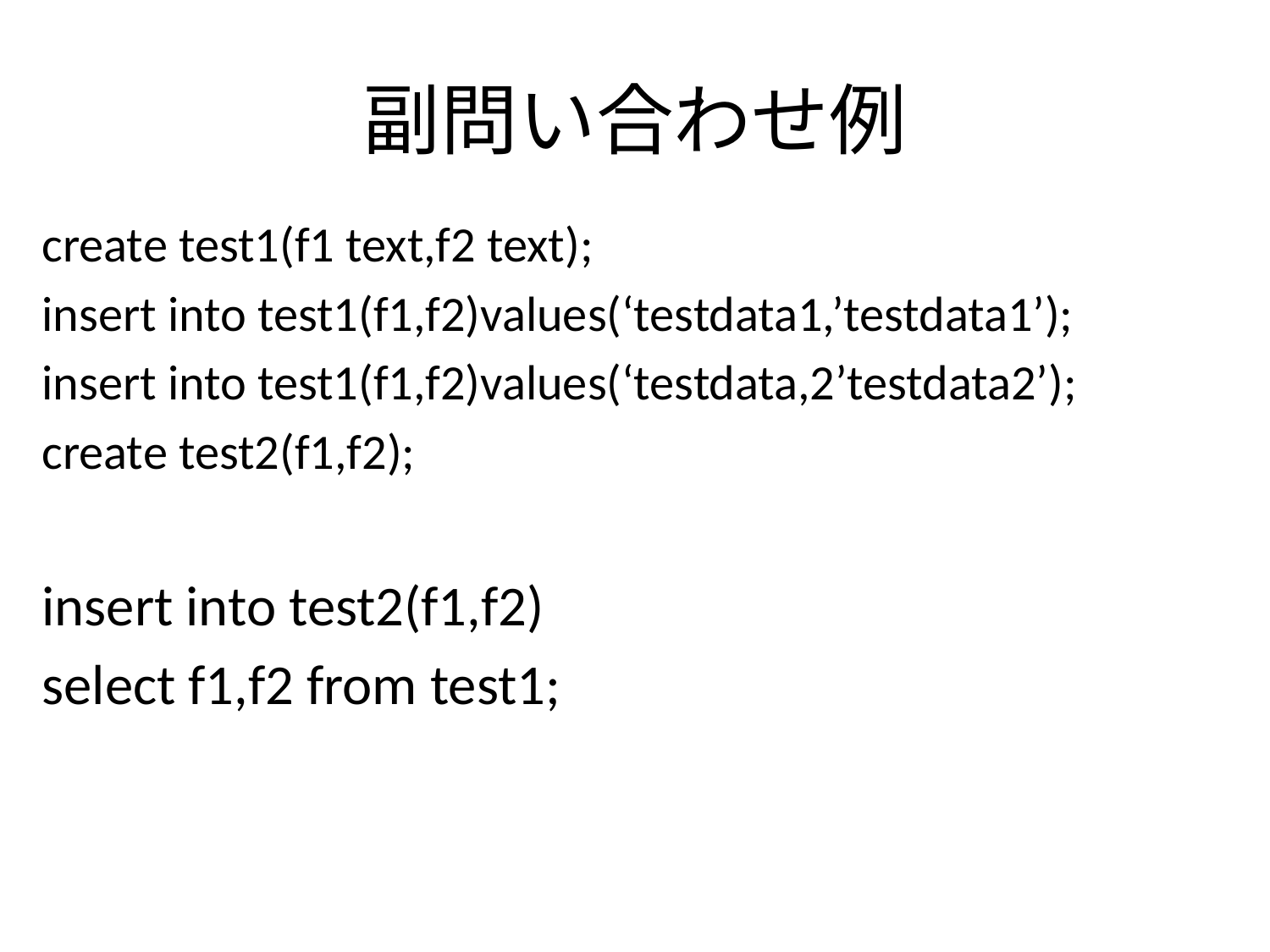

# 副問い合わせ例
create test1(f1 text,f2 text);
insert into test1(f1,f2)values(‘testdata1,’testdata1’);
insert into test1(f1,f2)values(‘testdata,2’testdata2’);
create test2(f1,f2);

insert into test2(f1,f2)
select f1,f2 from test1;